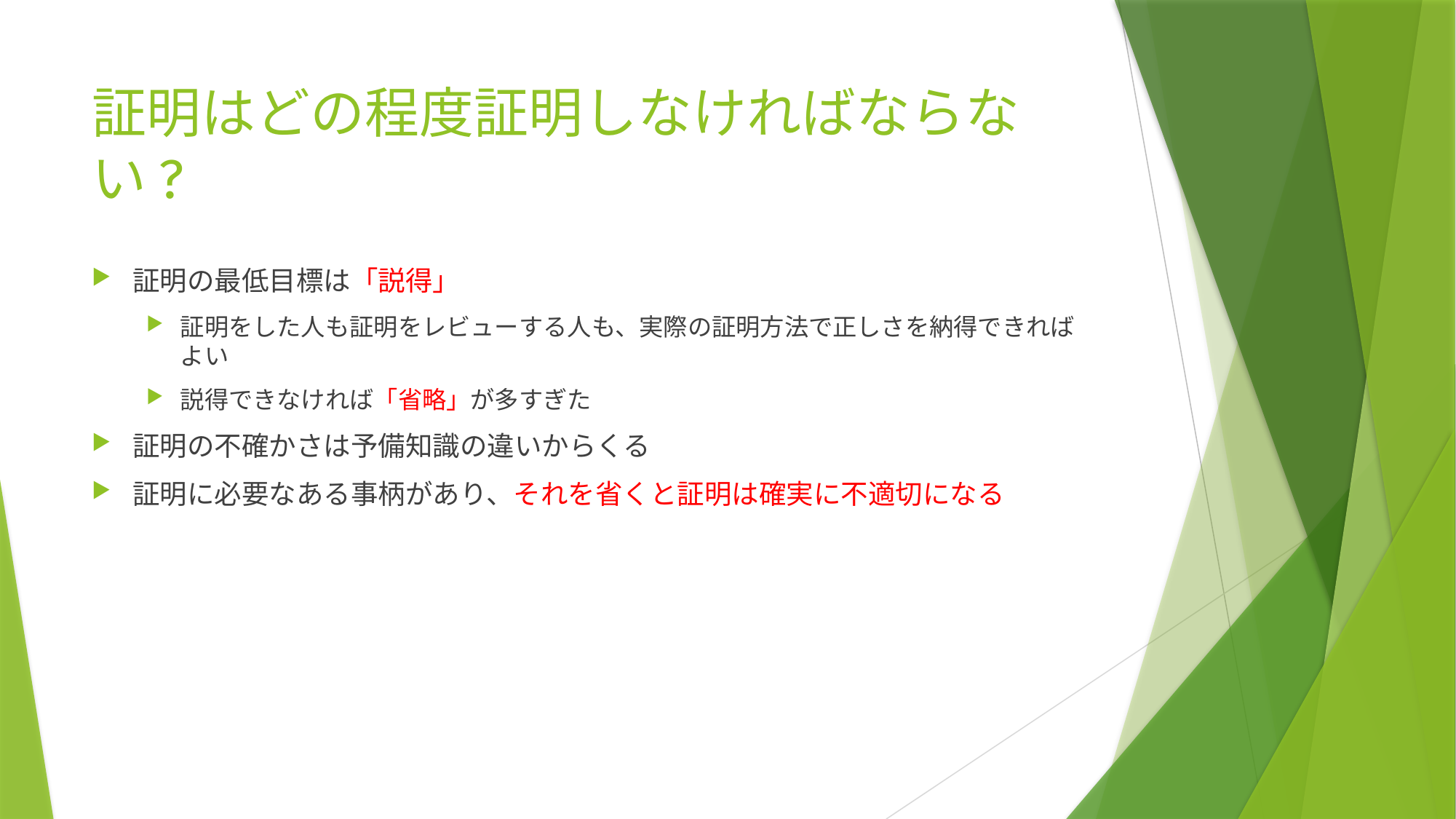

# 証明はどの程度証明しなければならない?
証明の最低目標は「説得」
証明をした人も証明をレビューする人も、実際の証明方法で正しさを納得できればよい
説得できなければ「省略」が多すぎた
証明の不確かさは予備知識の違いからくる
証明に必要なある事柄があり、それを省くと証明は確実に不適切になる